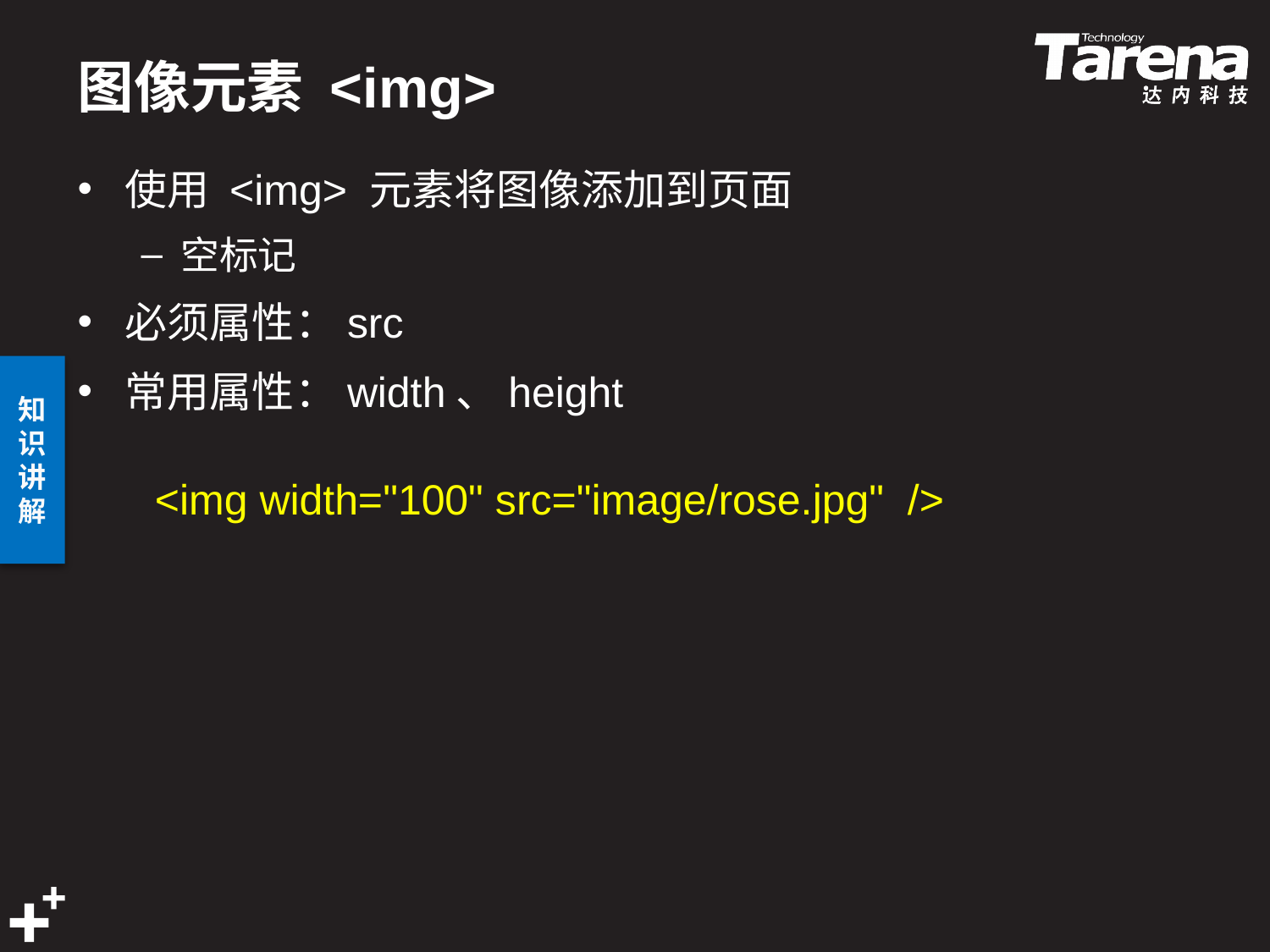

# 图像元素 <img>
使用 <img> 元素将图像添加到页面
空标记
必须属性：src
常用属性：width、height

<img width="100" src="image/rose.jpg"  />